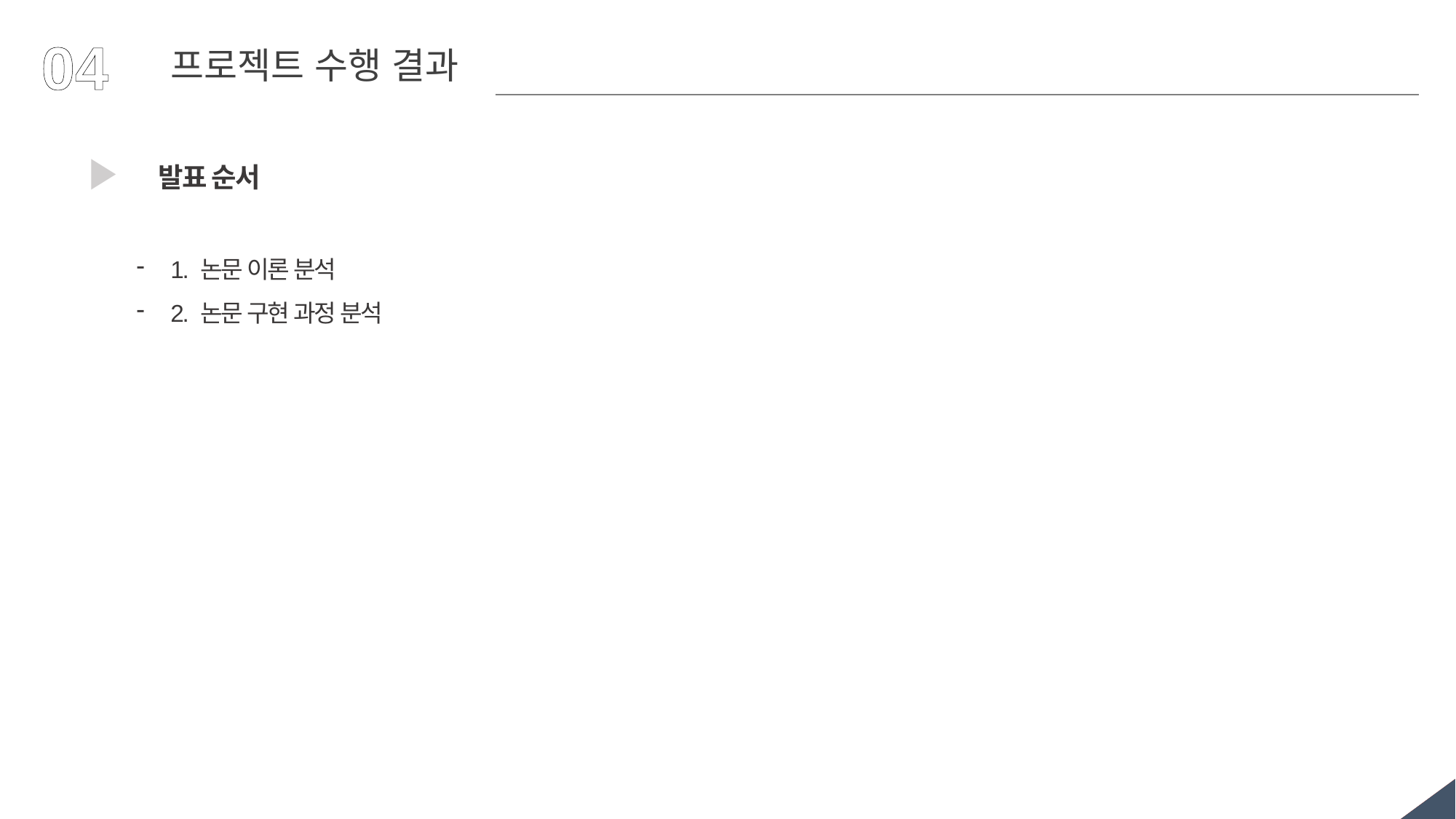

04
프로젝트 수행 결과
▶
발표 순서
1. 논문 이론 분석
2. 논문 구현 과정 분석